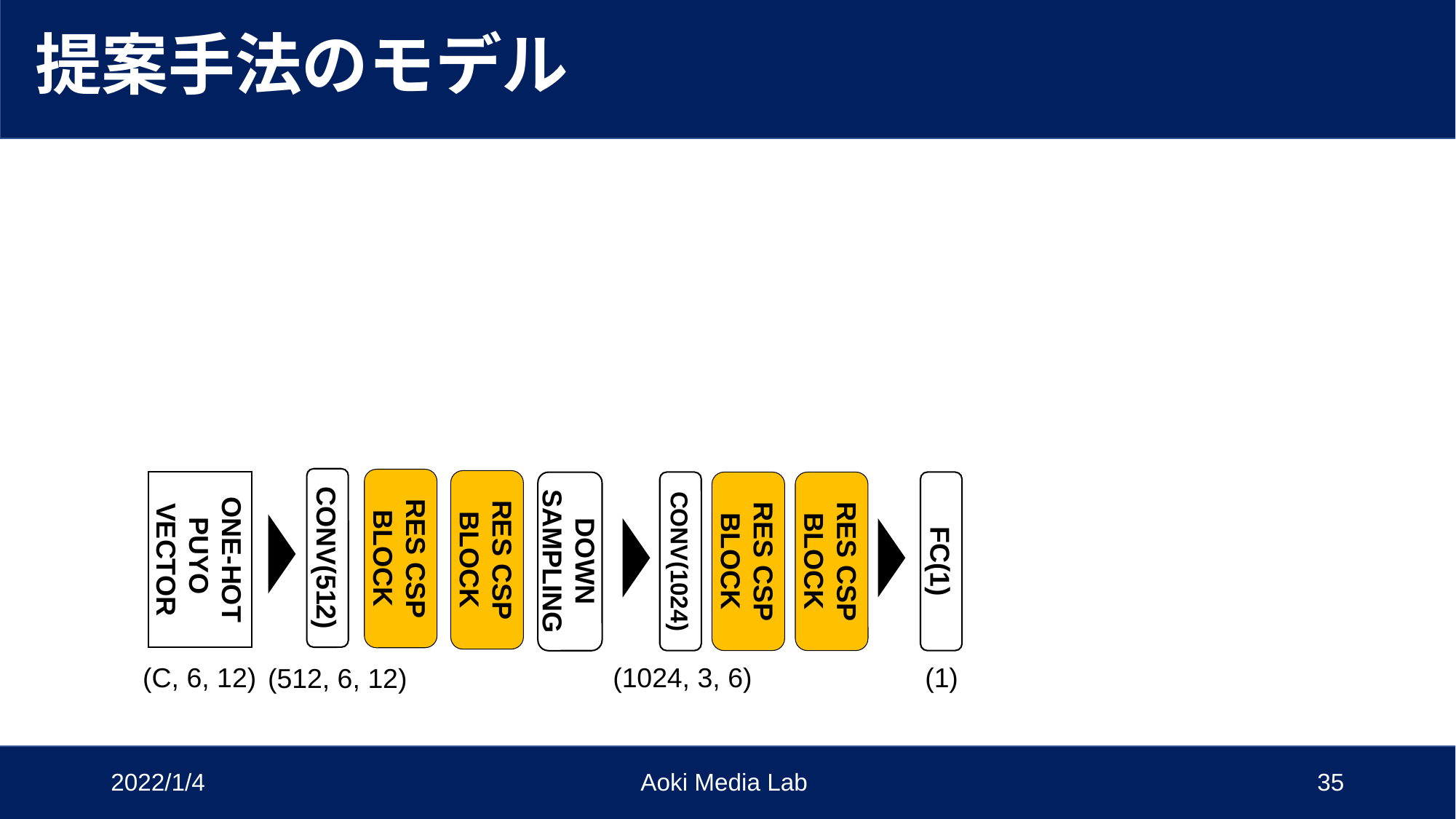

# 提案手法のモデル
CONV(512)
RES CSP BLOCK
RES CSP BLOCK
ONE-HOT
PUYO  VECTOR
RES CSP BLOCK
FC(1)
CONV(1024)
RES CSP BLOCK
DOWN SAMPLING

(1024, 3, 6)
(1)
(C, 6, 12)
(512, 6, 12)
2022/1/4
Aoki Media Lab
35